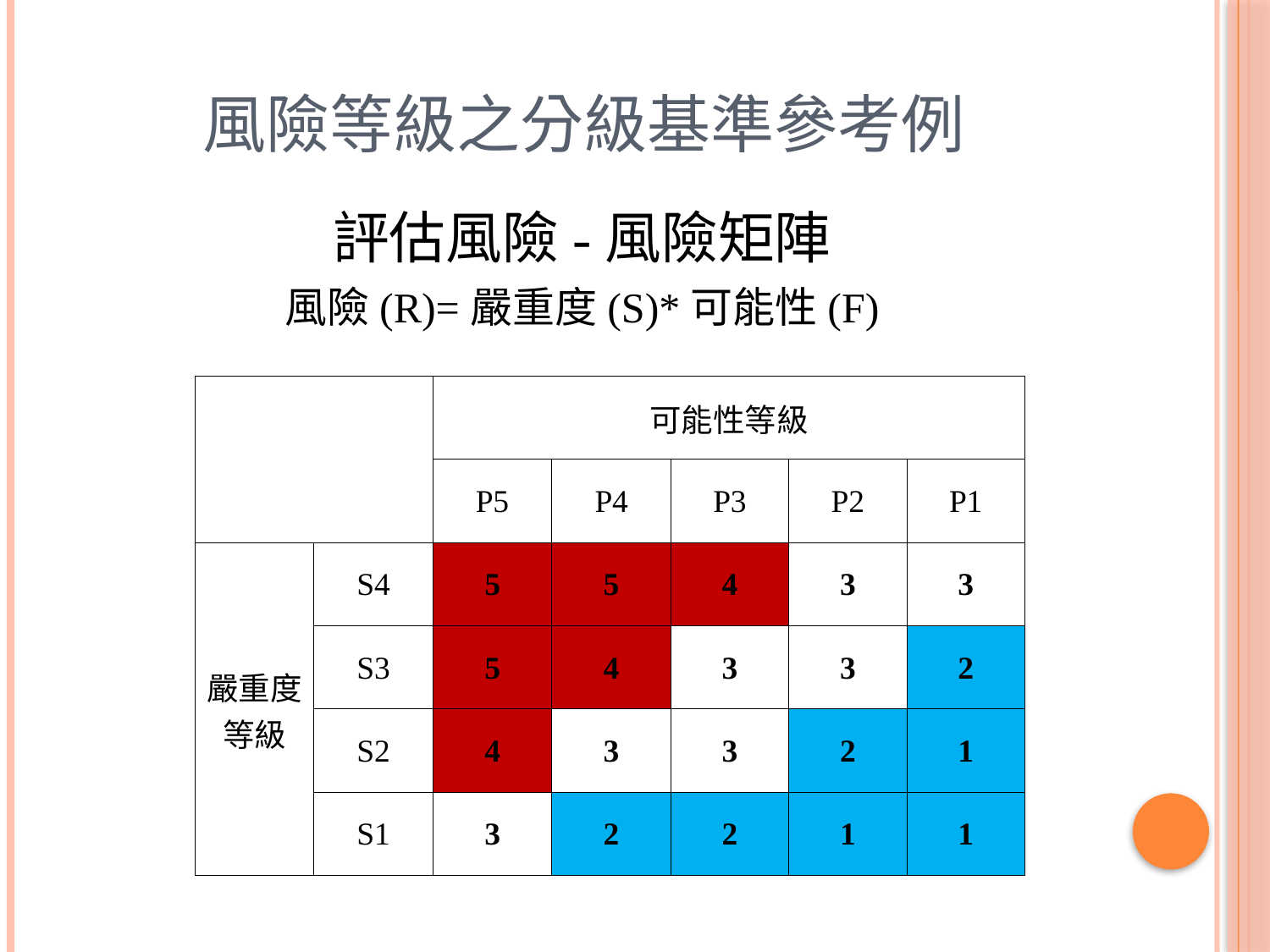

# 風險等級之分級基準參考例
評估風險-風險矩陣
風險(R)=嚴重度(S)*可能性(F)
|  |  | 可能性等級 |  |  |  |  |
| --- | --- | --- | --- | --- | --- | --- |
|  |  | P5 | P4 | P3 | P2 | P1 |
| 嚴重度等級 | S4 | 5 | 5 | 4 | 3 | 3 |
|  | S3 | 5 | 4 | 3 | 3 | 2 |
|  | S2 | 4 | 3 | 3 | 2 | 1 |
|  | S1 | 3 | 2 | 2 | 1 | 1 |